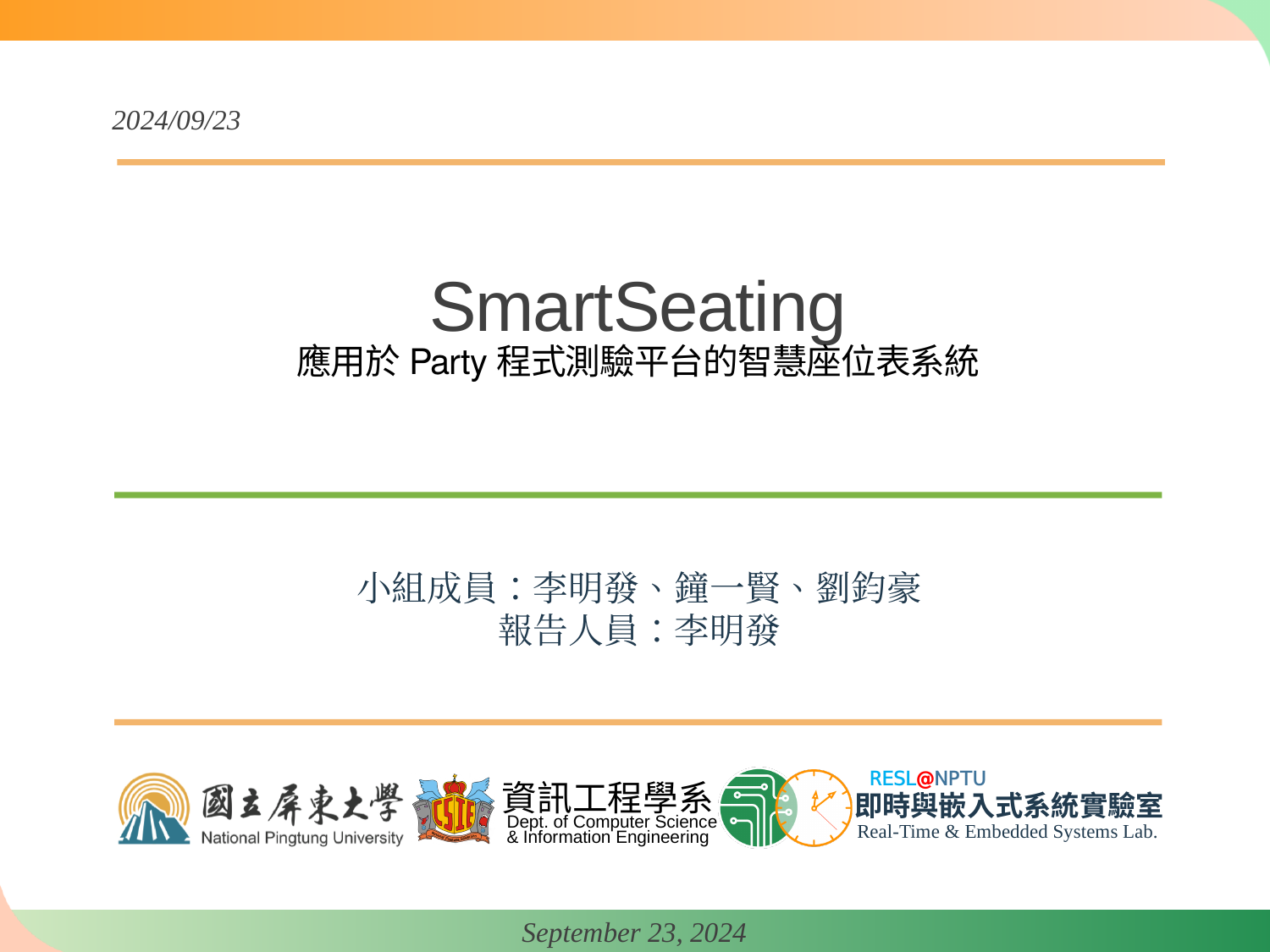

2024/09/23
# SmartSeating 應用於Party程式測驗平台的智慧座位表系統
小組成員：李明發、鐘一賢、劉鈞豪
報告人員：李明發
September 23, 2024